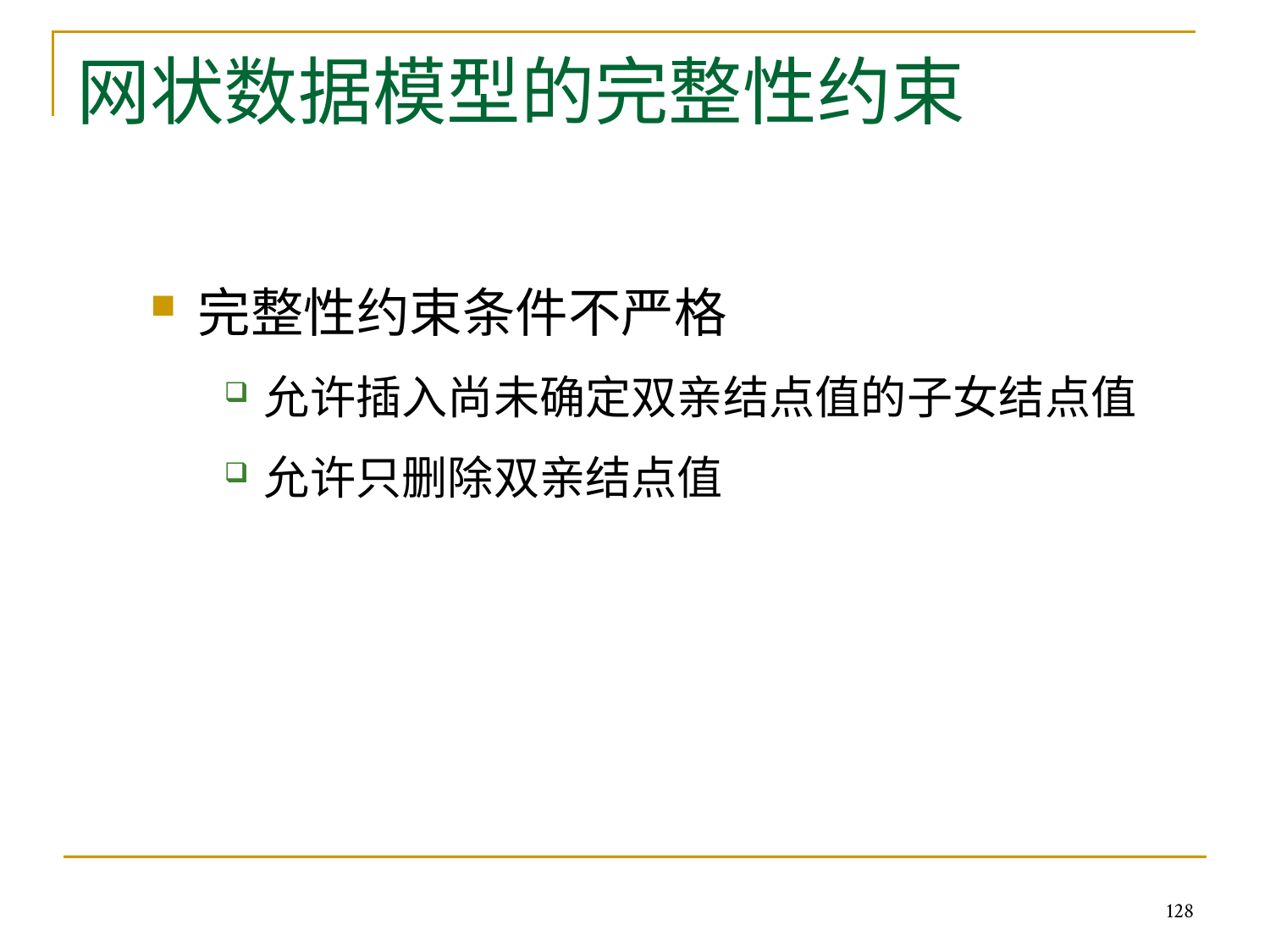

# 网状数据模型的完整性约束
完整性约束条件不严格
允许插入尚未确定双亲结点值的子女结点值
允许只删除双亲结点值

128